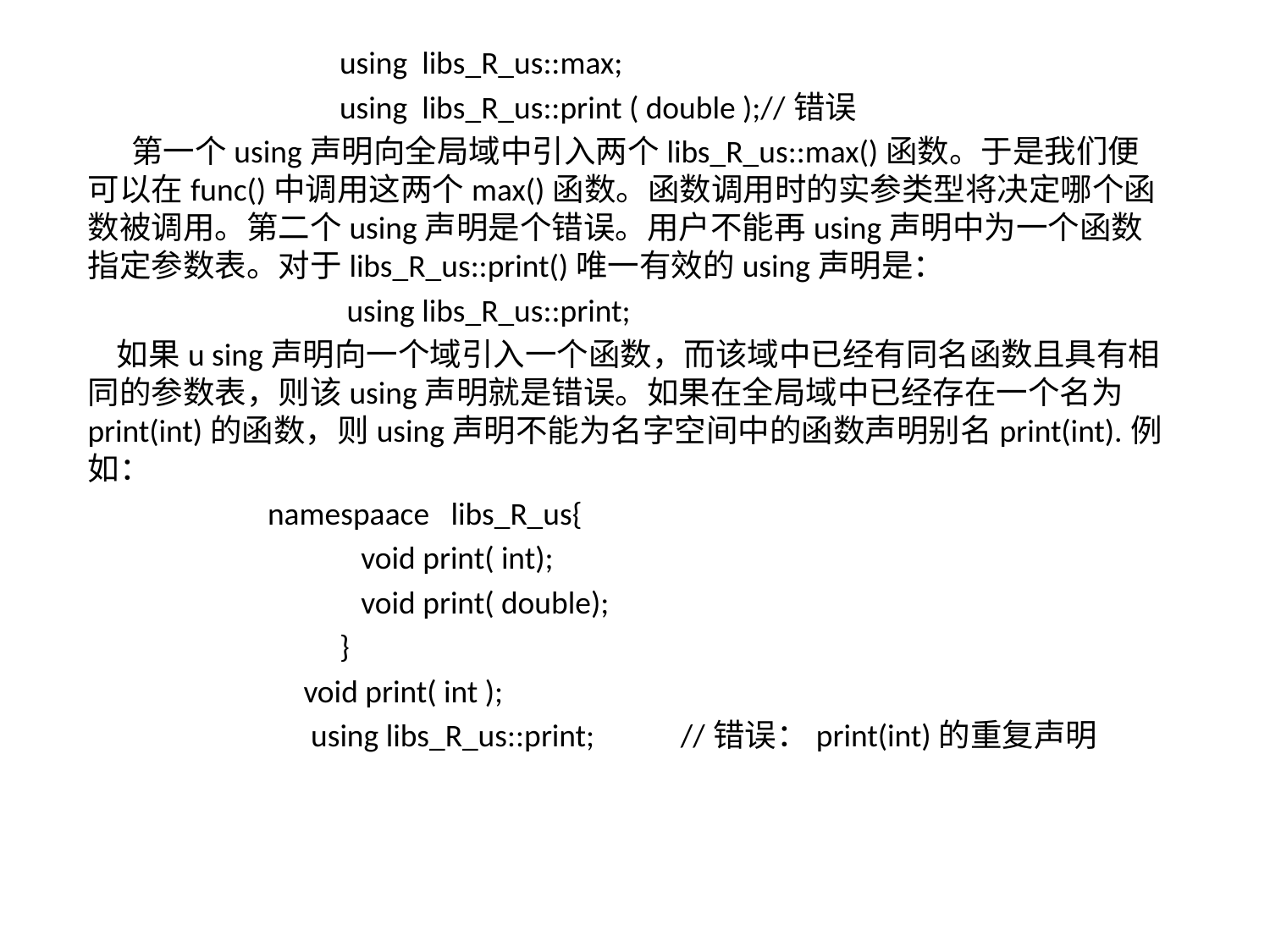

using  libs_R_us::max;
                                   using  libs_R_us::print ( double );//错误
     第一个using声明向全局域中引入两个libs_R_us::max()函数。于是我们便可以在func()中调用这两个max()函数。函数调用时的实参类型将决定哪个函数被调用。第二个using声明是个错误。用户不能再using声明中为一个函数指定参数表。对于libs_R_us::print()唯一有效的using声明是：
                                    using libs_R_us::print;
   如果u sing声明向一个域引入一个函数，而该域中已经有同名函数且具有相同的参数表，则该using声明就是错误。如果在全局域中已经存在一个名为print(int)的函数，则using声明不能为名字空间中的函数声明别名print(int).例如：
                         namespaace   libs_R_us{
                                      void print( int);
                                      void print( double);
                                   }
                              void print( int );
                               using libs_R_us::print;            //错误：print(int)的重复声明